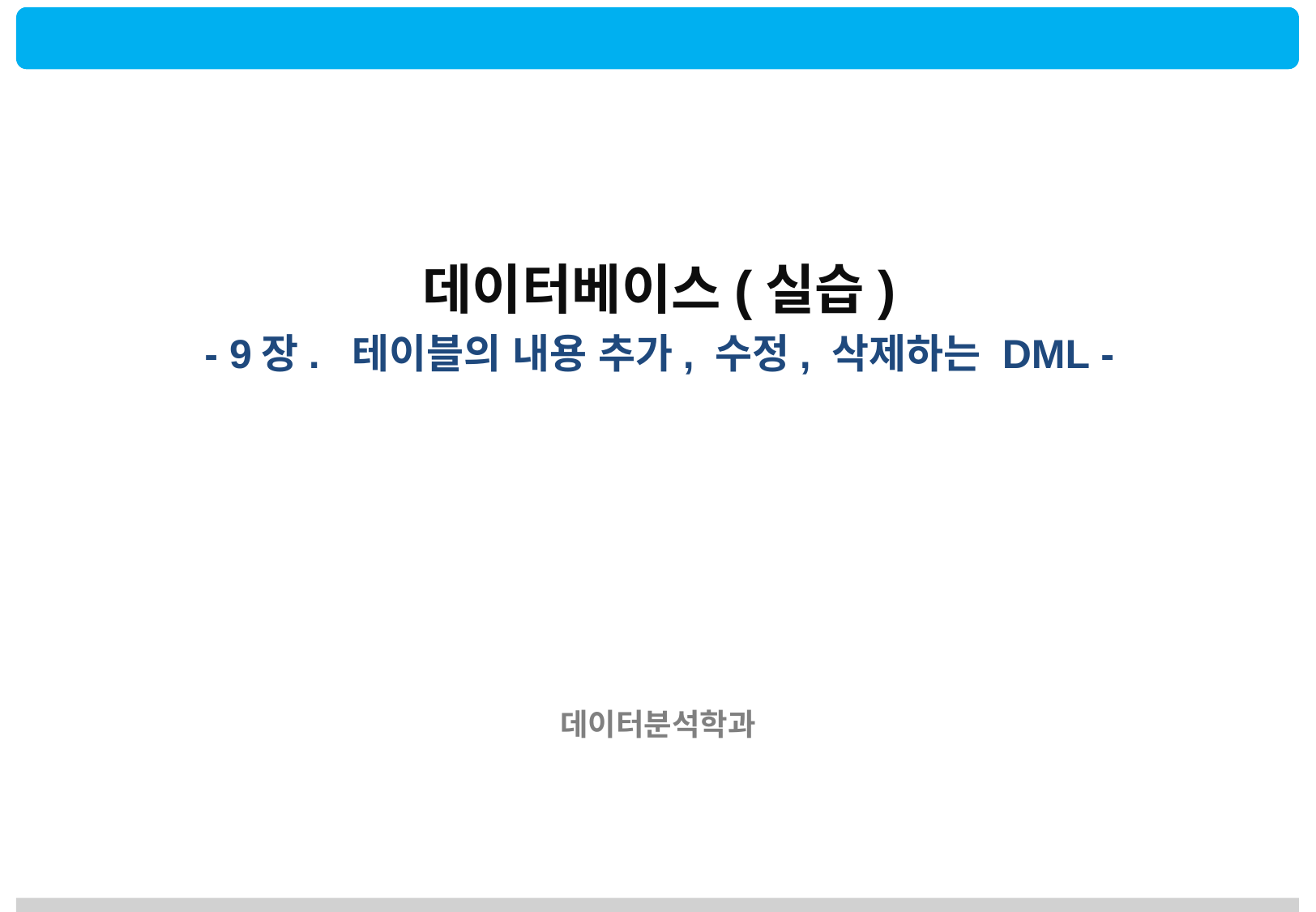

데이터베이스(실습)
- 9장.  테이블의 내용 추가, 수정, 삭제하는 DML -
데이터분석학과